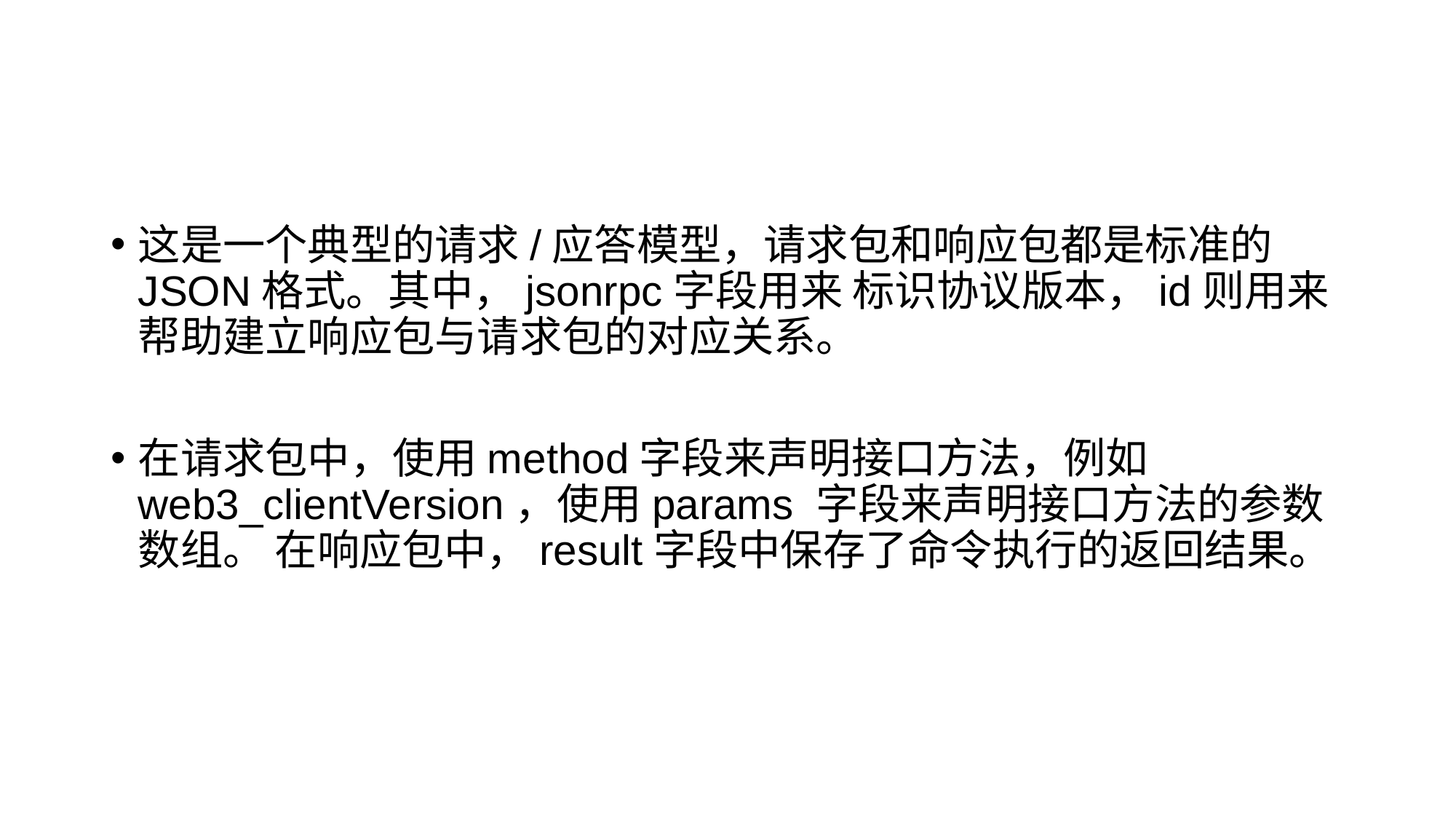

#
这是一个典型的请求/应答模型，请求包和响应包都是标准的JSON格式。其中，jsonrpc字段用来 标识协议版本，id则用来帮助建立响应包与请求包的对应关系。

在请求包中，使用method字段来声明接口方法，例如web3_clientVersion，使用params 字段来声明接口方法的参数数组。 在响应包中，result字段中保存了命令执行的返回结果。